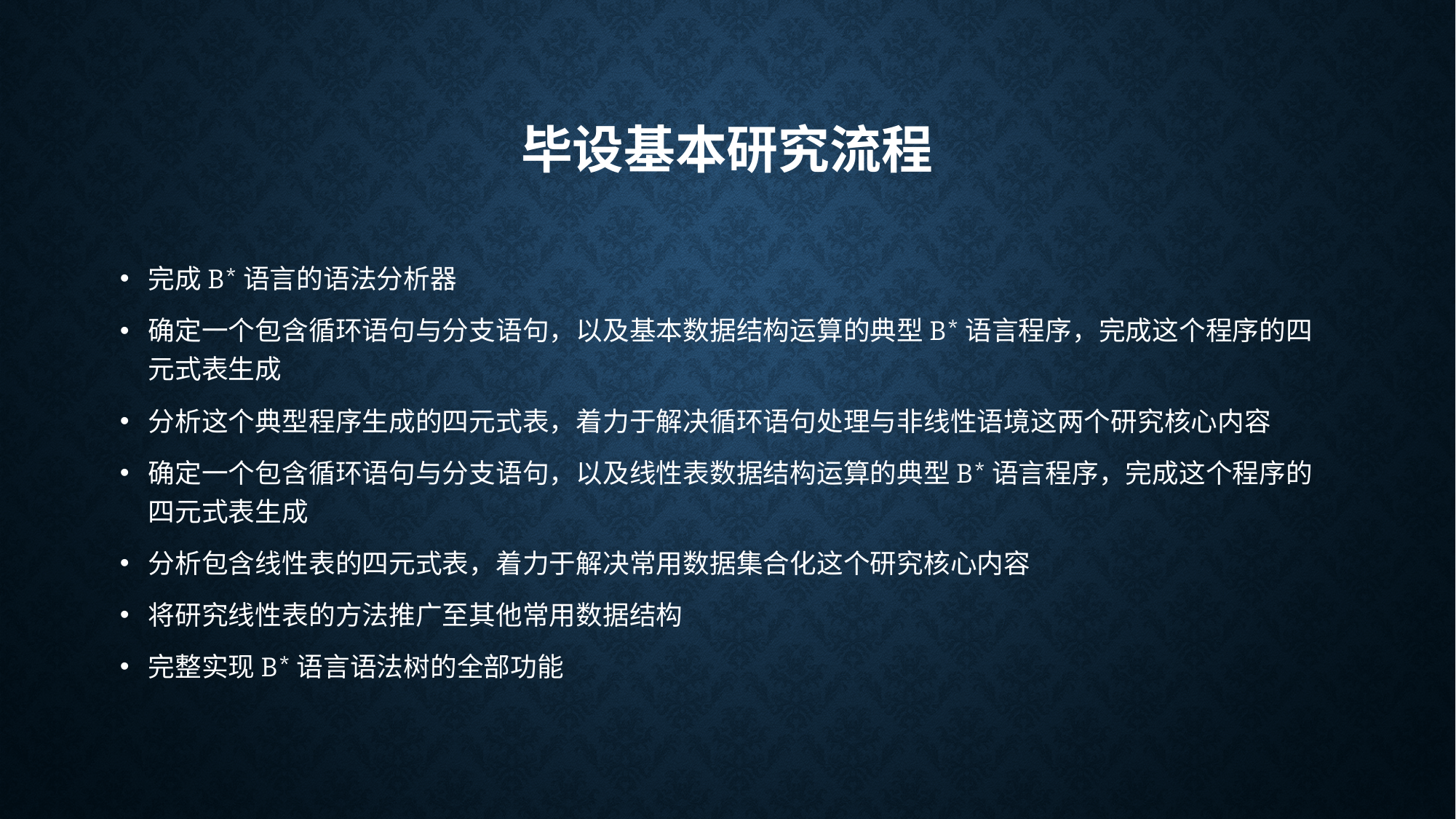

# 毕设基本研究流程
完成B*语言的语法分析器
确定一个包含循环语句与分支语句，以及基本数据结构运算的典型B*语言程序，完成这个程序的四元式表生成
分析这个典型程序生成的四元式表，着力于解决循环语句处理与非线性语境这两个研究核心内容
确定一个包含循环语句与分支语句，以及线性表数据结构运算的典型B*语言程序，完成这个程序的四元式表生成
分析包含线性表的四元式表，着力于解决常用数据集合化这个研究核心内容
将研究线性表的方法推广至其他常用数据结构
完整实现B*语言语法树的全部功能